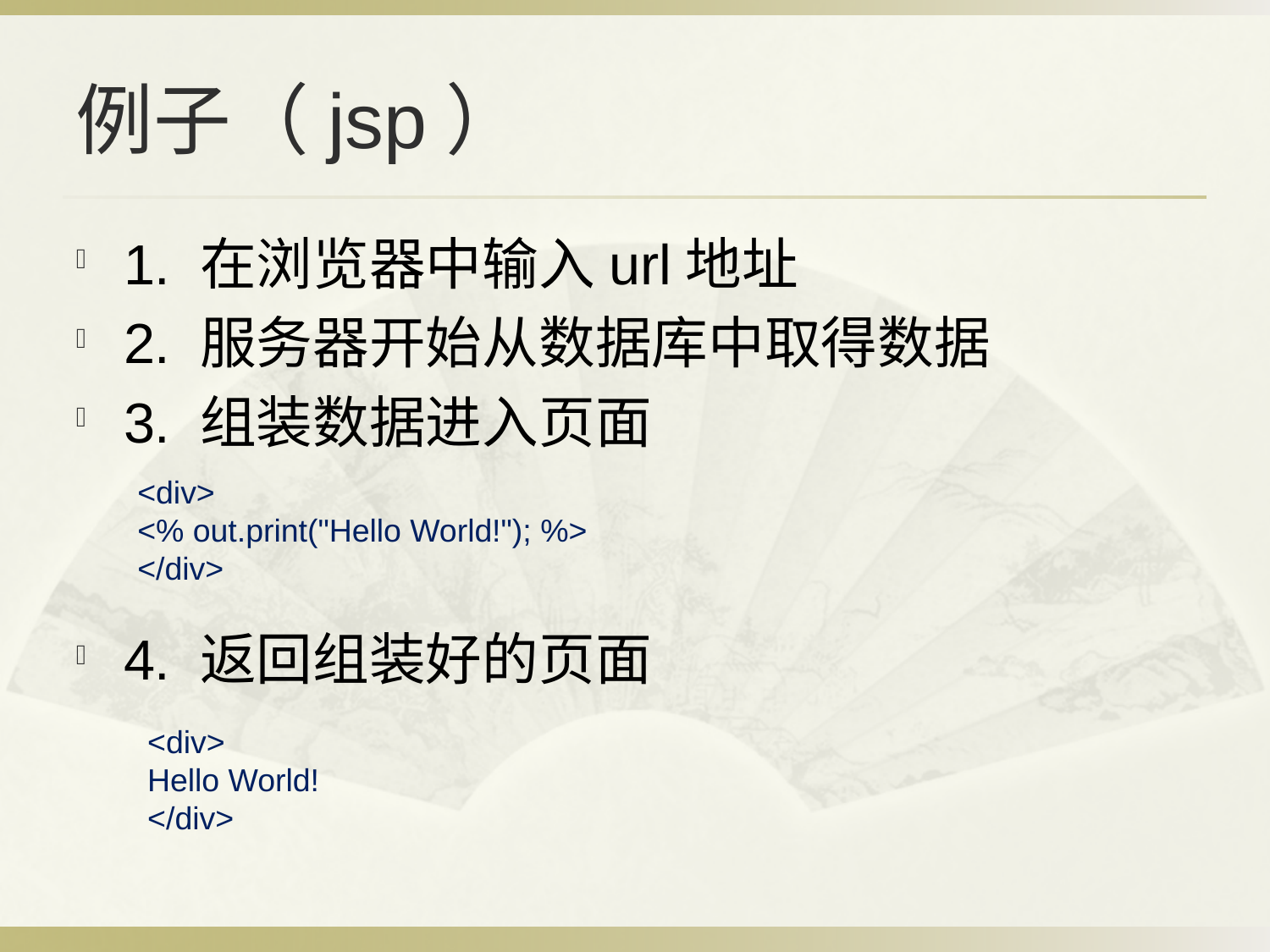

# 例子（jsp）
1. 在浏览器中输入url地址
2. 服务器开始从数据库中取得数据
3. 组装数据进入页面

4. 返回组装好的页面
<div>
<% out.print("Hello World!"); %>
</div>
<div>
Hello World!
</div>